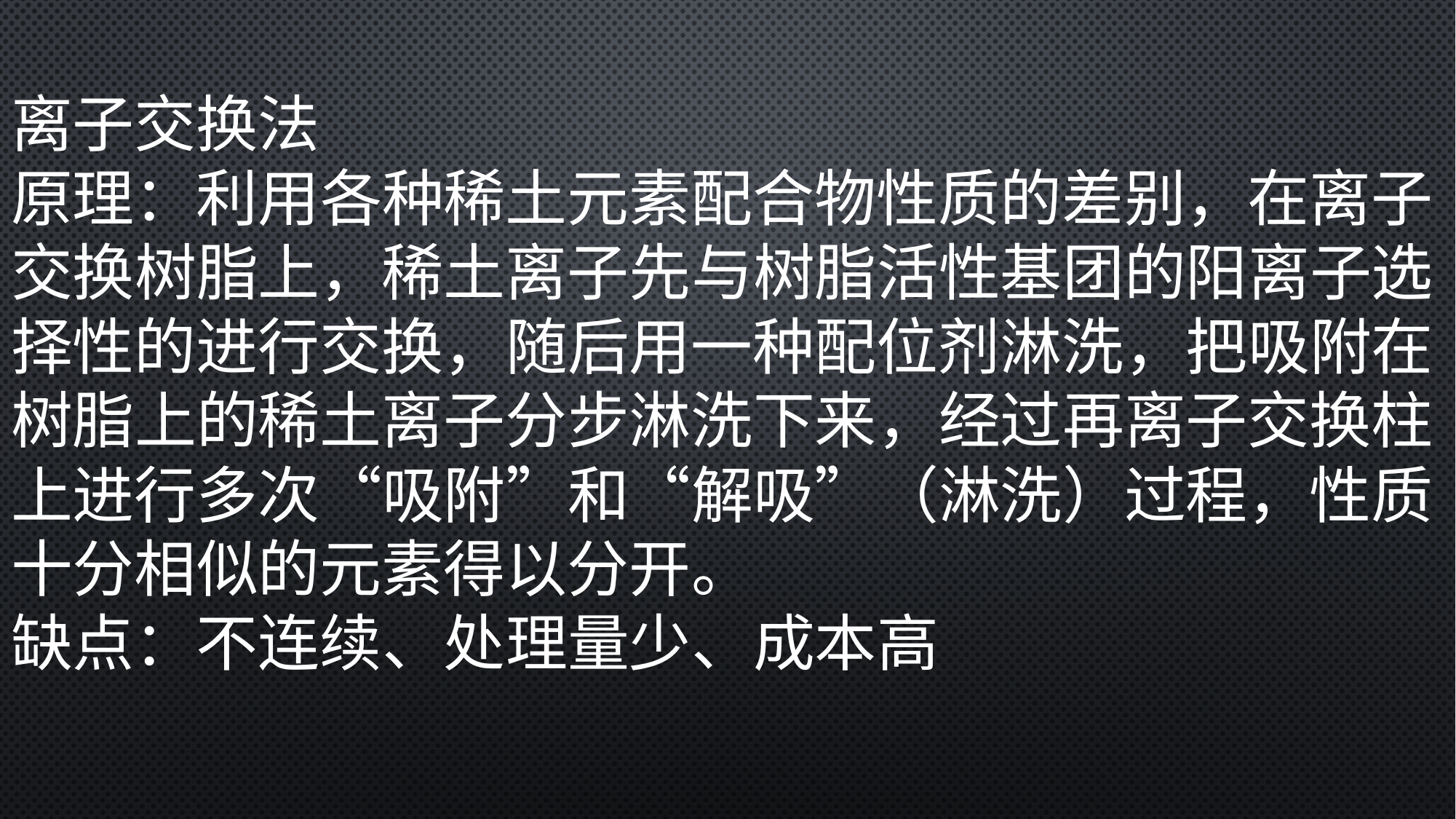

# 离子交换法 原理：利用各种稀土元素配合物性质的差别，在离子交换树脂上，稀土离子先与树脂活性基团的阳离子选择性的进行交换，随后用一种配位剂淋洗，把吸附在树脂上的稀土离子分步淋洗下来，经过再离子交换柱上进行多次“吸附”和“解吸”（淋洗）过程，性质十分相似的元素得以分开。 缺点：不连续、处理量少、成本高